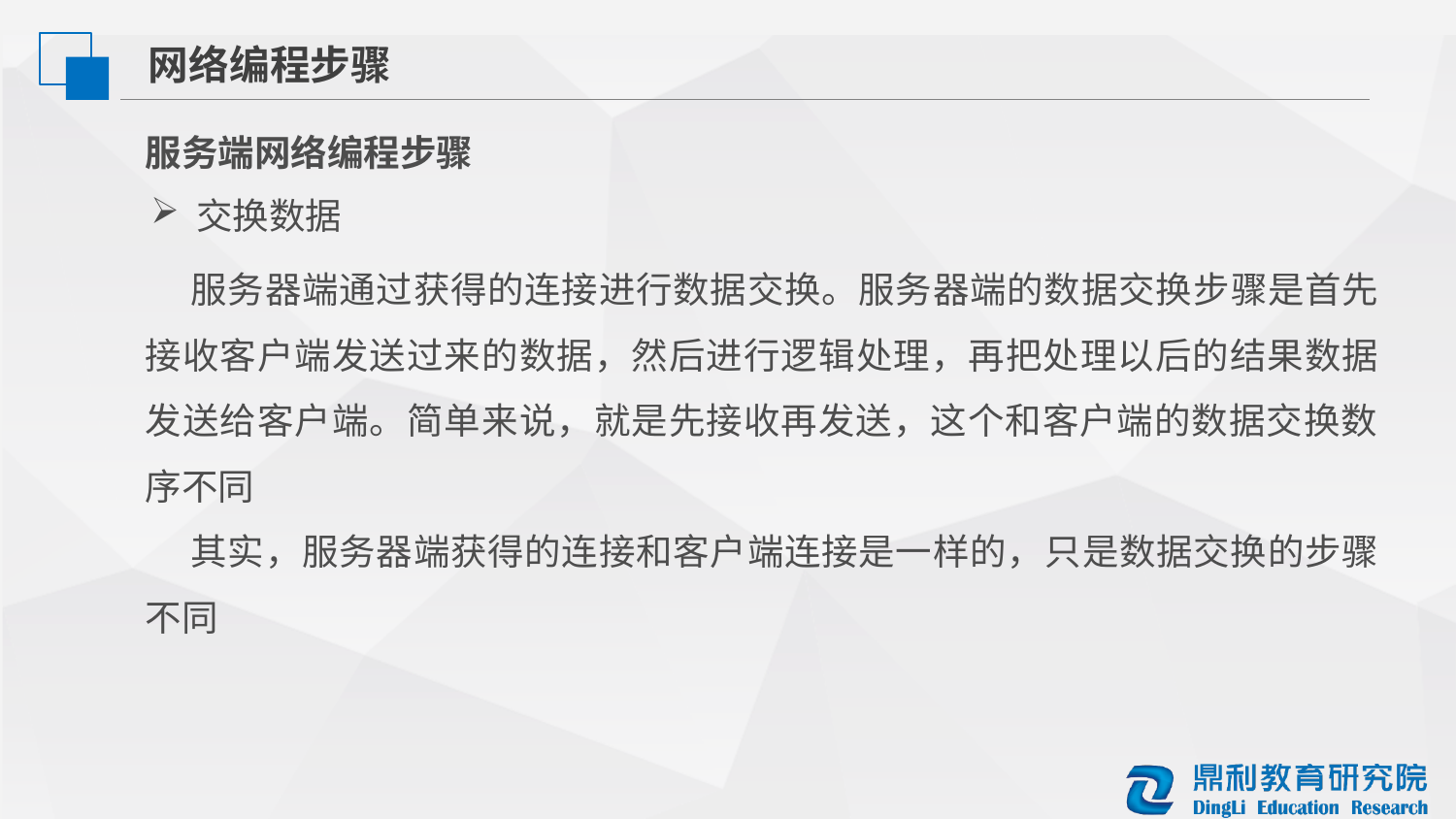

网络编程步骤
服务端网络编程步骤
交换数据
    服务器端通过获得的连接进行数据交换。服务器端的数据交换步骤是首先接收客户端发送过来的数据，然后进行逻辑处理，再把处理以后的结果数据发送给客户端。简单来说，就是先接收再发送，这个和客户端的数据交换数序不同
    其实，服务器端获得的连接和客户端连接是一样的，只是数据交换的步骤不同